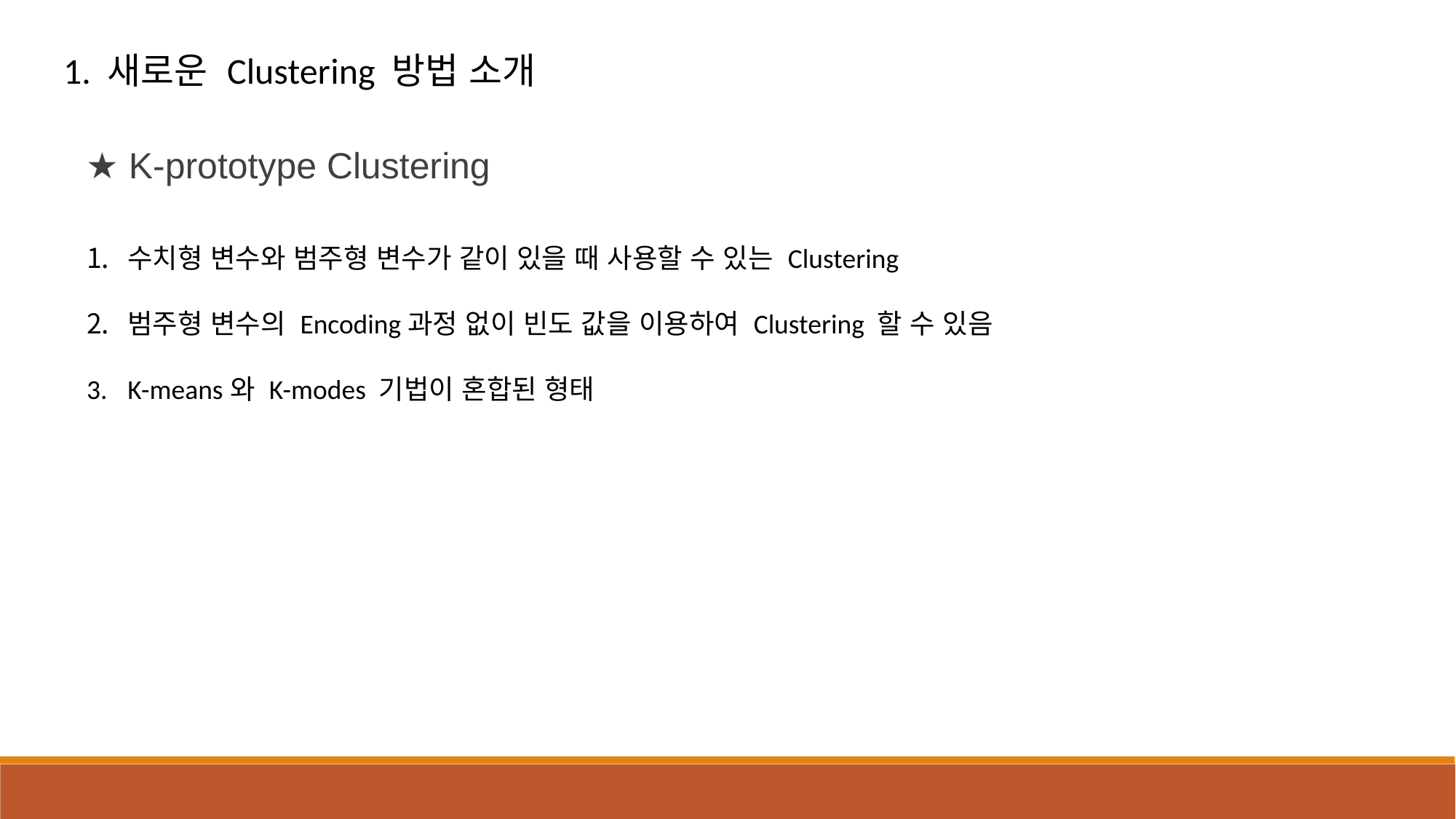

1. 새로운 Clustering 방법 소개
★ K-prototype Clustering
수치형 변수와 범주형 변수가 같이 있을 때 사용할 수 있는 Clustering

범주형 변수의 Encoding과정 없이 빈도 값을 이용하여 Clustering 할 수 있음

K-means와 K-modes 기법이 혼합된 형태